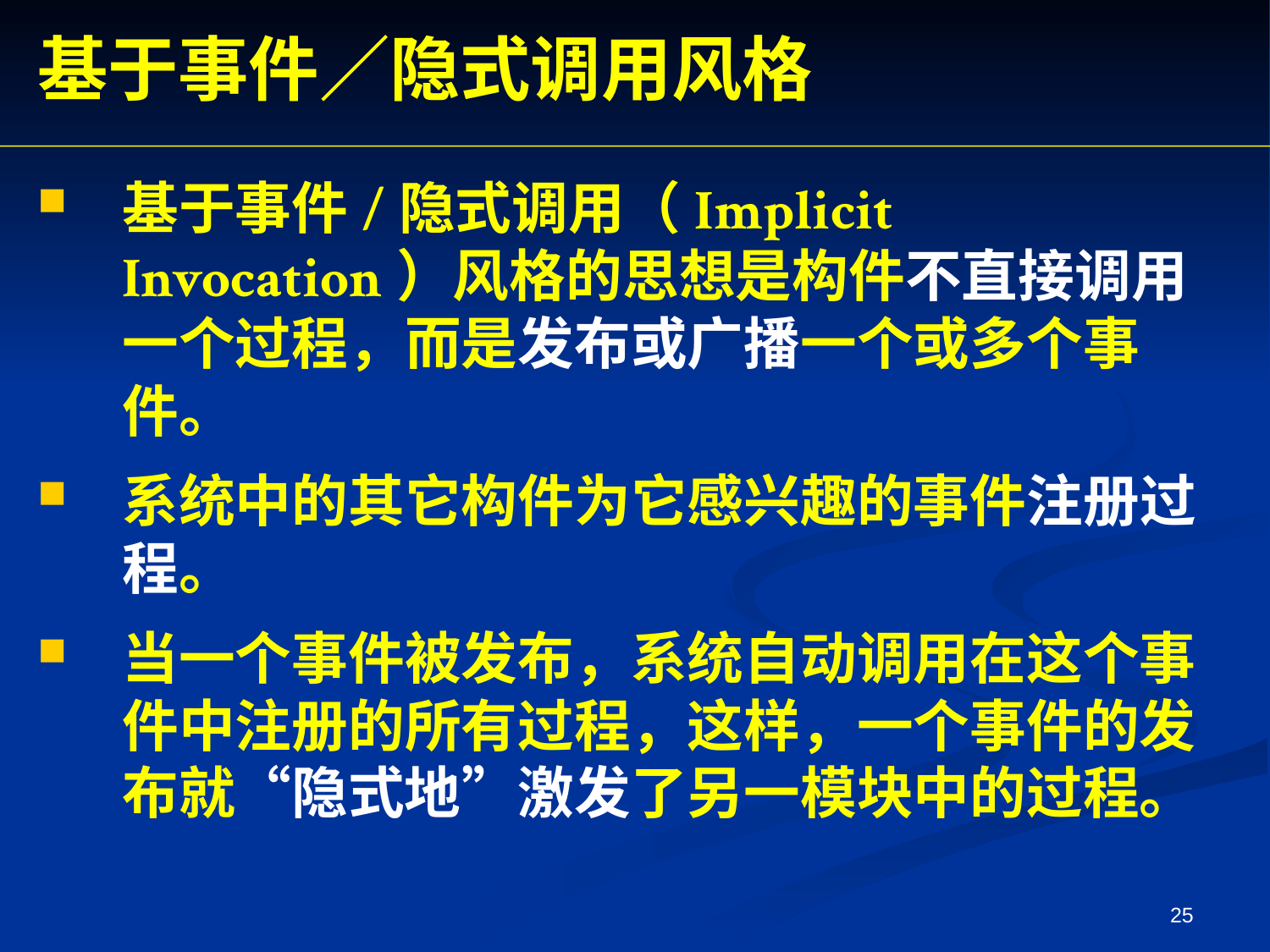

基于事件／隐式调用风格

基于事件/隐式调用（Implicit Invocation）风格的思想是构件不直接调用一个过程，而是发布或广播一个或多个事件。
系统中的其它构件为它感兴趣的事件注册过程。
当一个事件被发布，系统自动调用在这个事件中注册的所有过程，这样，一个事件的发布就“隐式地”激发了另一模块中的过程。
25